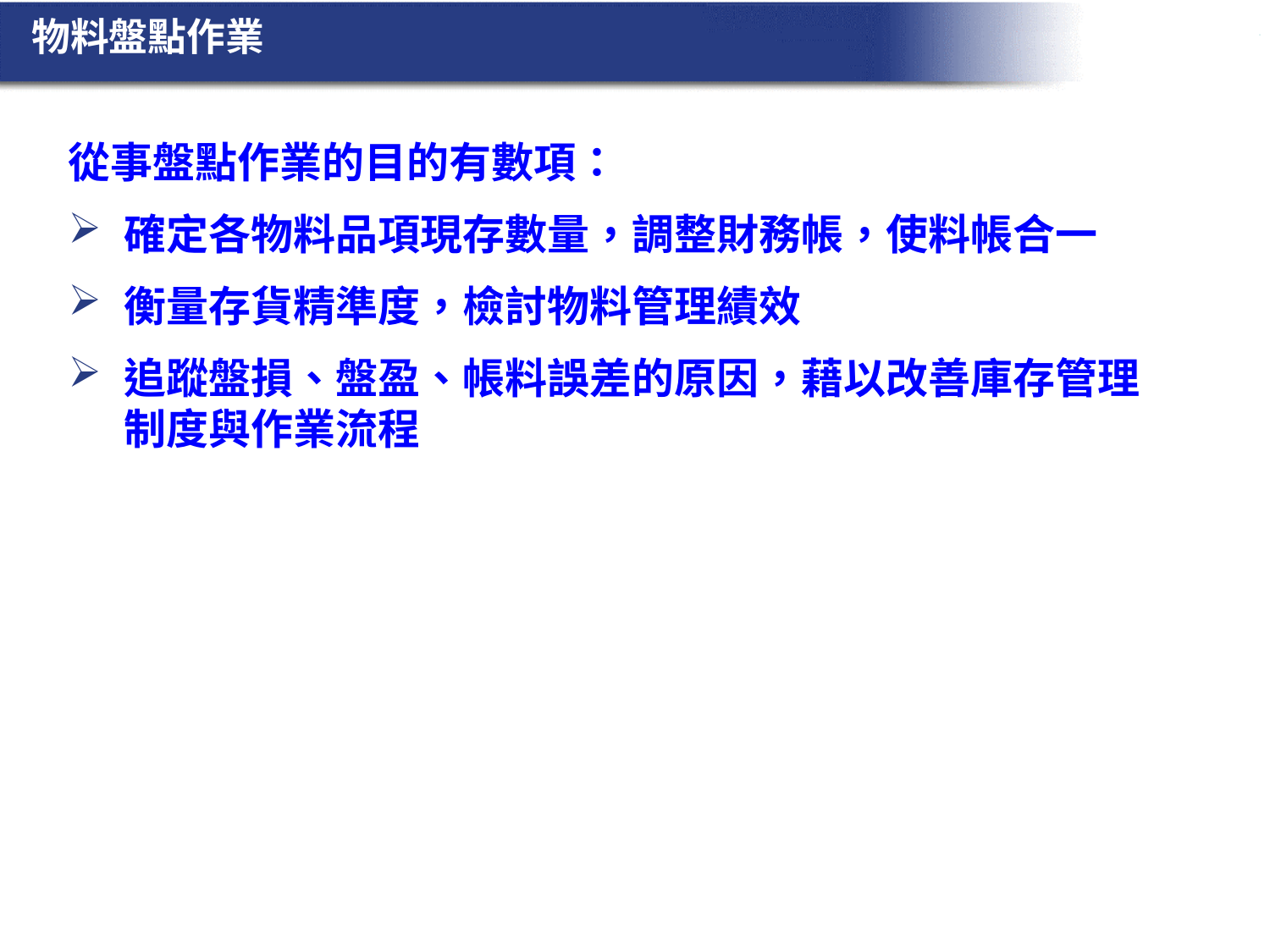

# 物料盤點作業
從事盤點作業的目的有數項：
確定各物料品項現存數量，調整財務帳，使料帳合一
衡量存貨精準度，檢討物料管理績效
追蹤盤損、盤盈、帳料誤差的原因，藉以改善庫存管理制度與作業流程